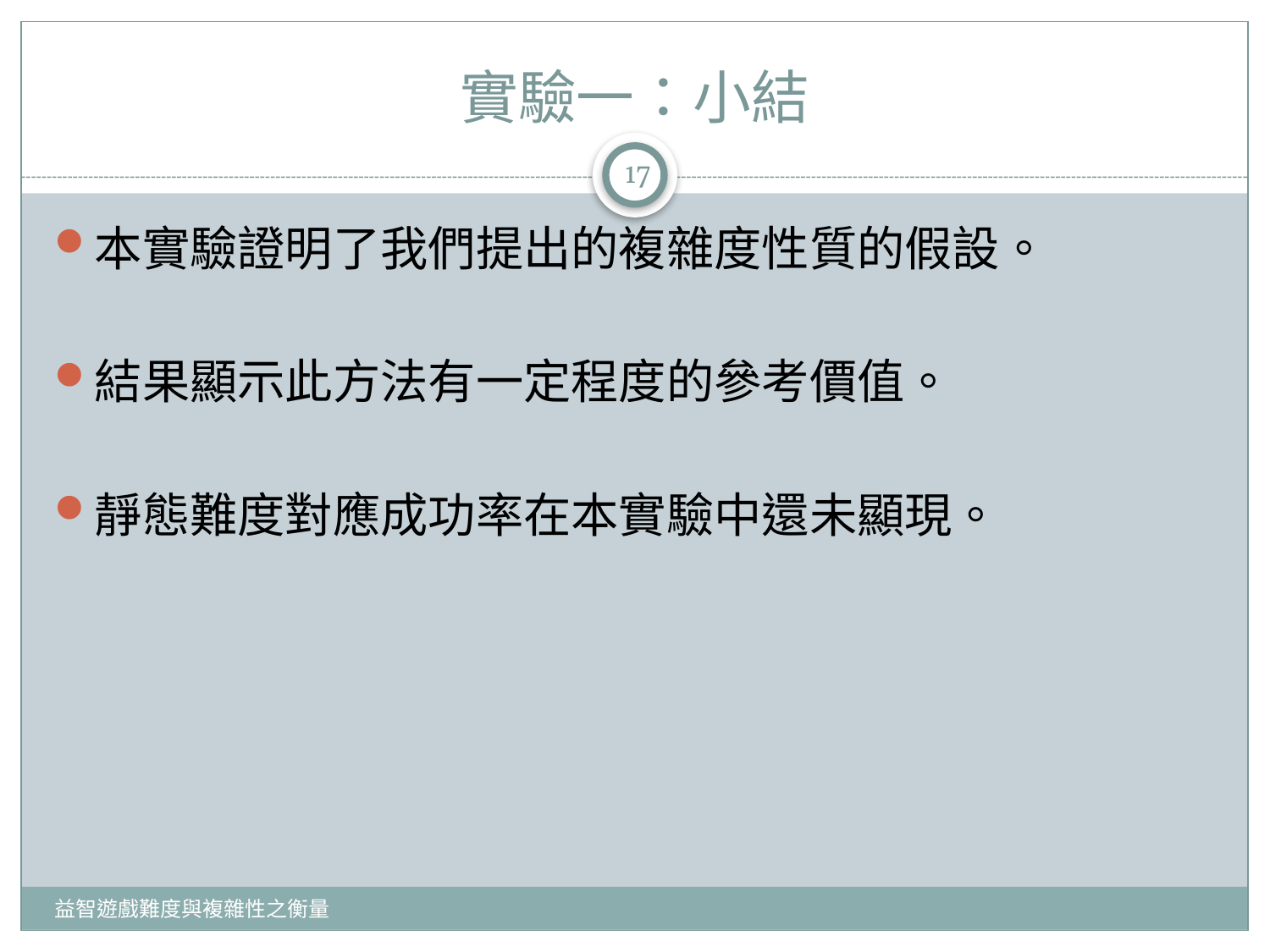

# 實驗一：小結
17
本實驗證明了我們提出的複雜度性質的假設。

結果顯示此方法有一定程度的參考價值。

靜態難度對應成功率在本實驗中還未顯現。
益智遊戲難度與複雜性之衡量